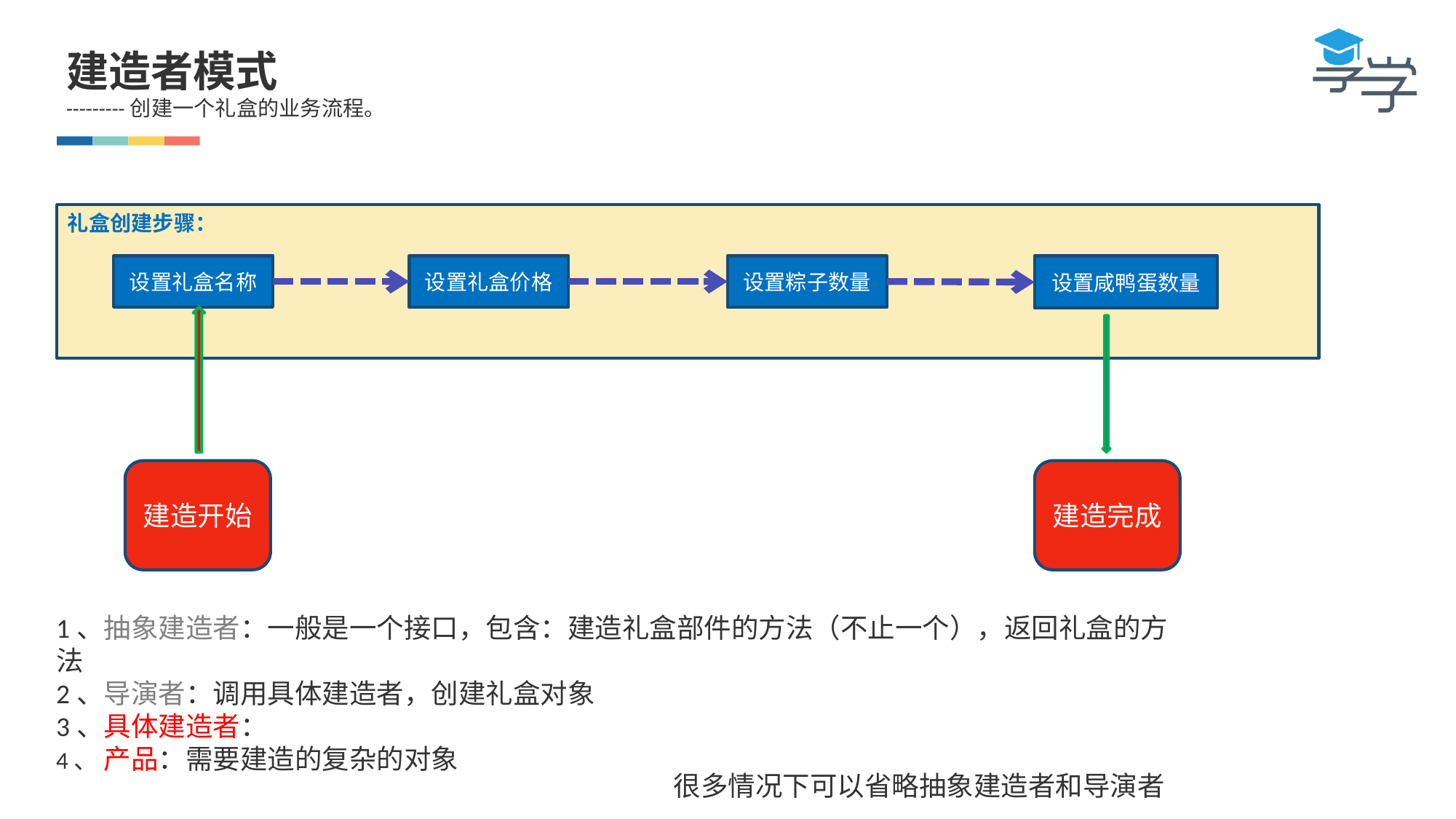

建造者模式
---------创建一个礼盒的业务流程。

礼盒创建步骤：
设置咸鸭蛋数量
设置礼盒名称
设置礼盒价格
设置粽子数量

建造开始
建造完成
1、抽象建造者：一般是一个接口，包含：建造礼盒部件的方法（不止一个），返回礼盒的方法
2、导演者：调用具体建造者，创建礼盒对象
3、具体建造者：
4、 产品：需要建造的复杂的对象
很多情况下可以省略抽象建造者和导演者